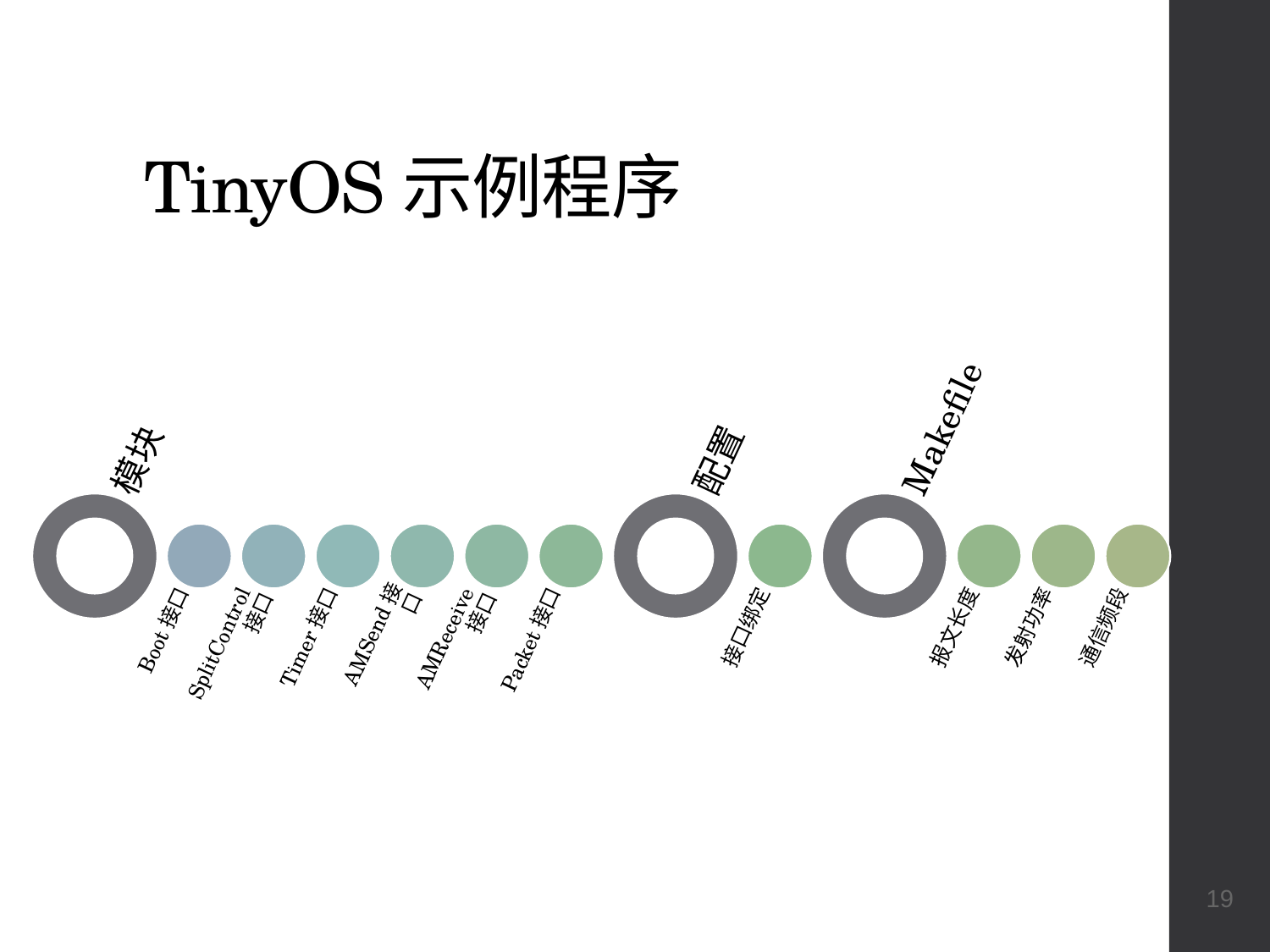

# TinyOS示例程序
模块
Boot接口
SplitControl接口
Timer接口
AMSend接口
AMReceive接口
Packet接口
配置
接口绑定
Makefile
报文长度
发射功率
通信频段
19